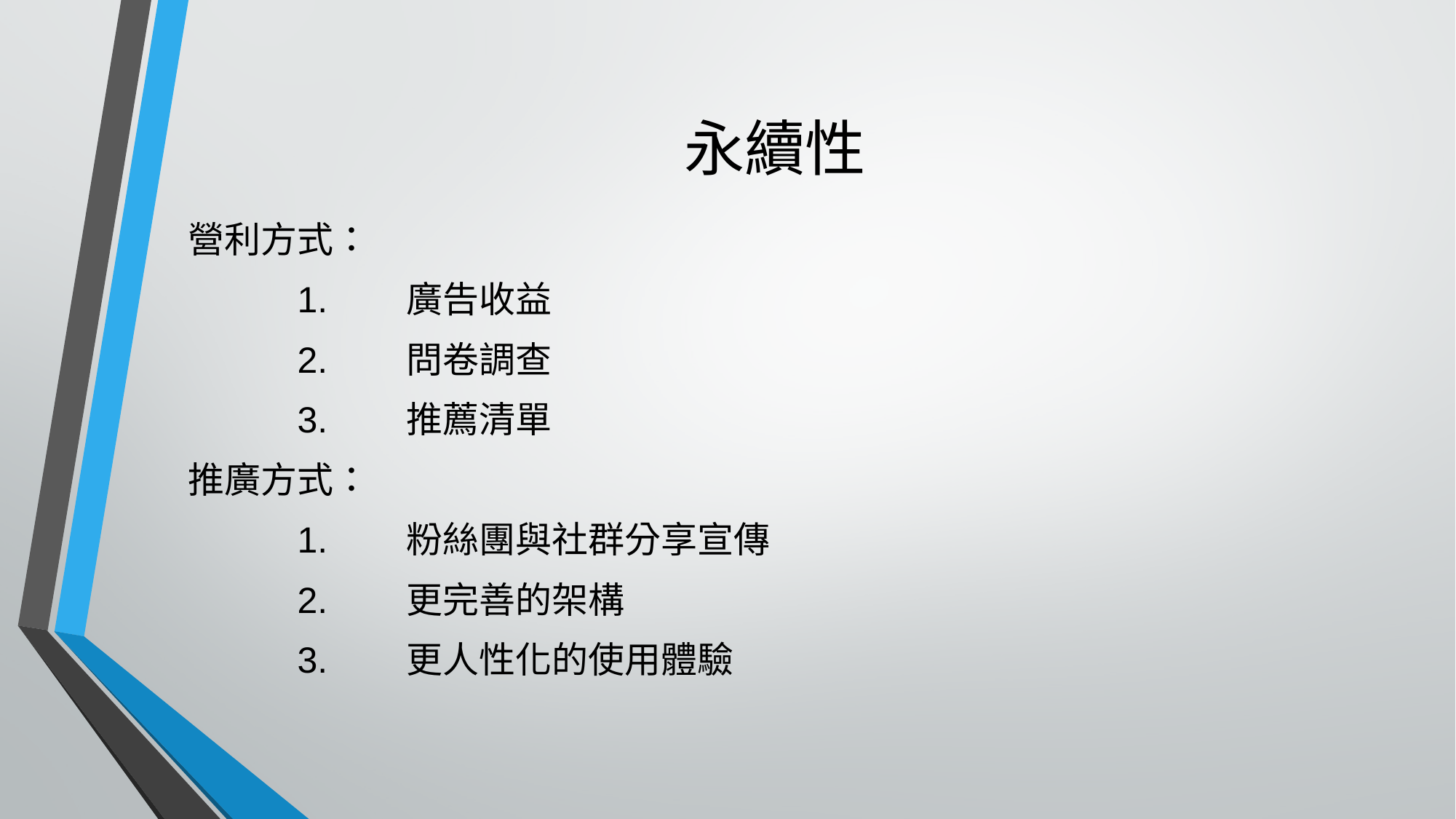

# 永續性
營利方式：
	1.	廣告收益
	2.	問卷調查
	3.	推薦清單
推廣方式：
	1.	粉絲團與社群分享宣傳
	2.	更完善的架構
	3.	更人性化的使用體驗